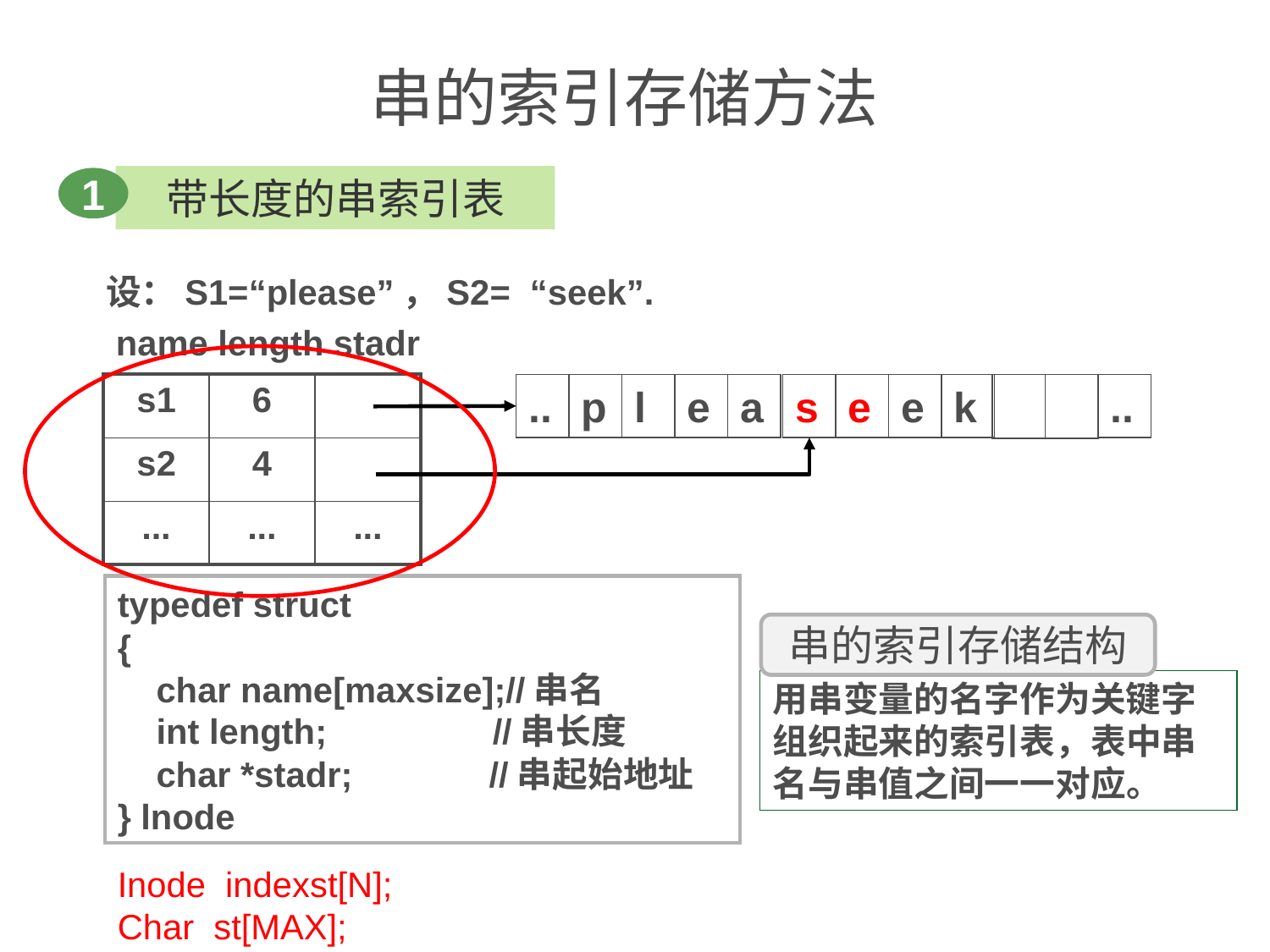

# 串的索引存储方法
带长度的串索引表
1
设：S1=“please”，S2=  “seek”.
name length stadr

| s1 | 6 |  |
| --- | --- | --- |
| s2 | 4 |  |
| ... | ... | ... |
..
p
l
e
a
s
e
e
k

..
typedef struct
{
    char name[maxsize];//串名
    int length;                 //串长度
    char *stadr;              //串起始地址
} lnode
串的索引存储结构
用串变量的名字作为关键字组织起来的索引表，表中串名与串值之间一一对应。
Inode  indexst[N];
Char  st[MAX];
75